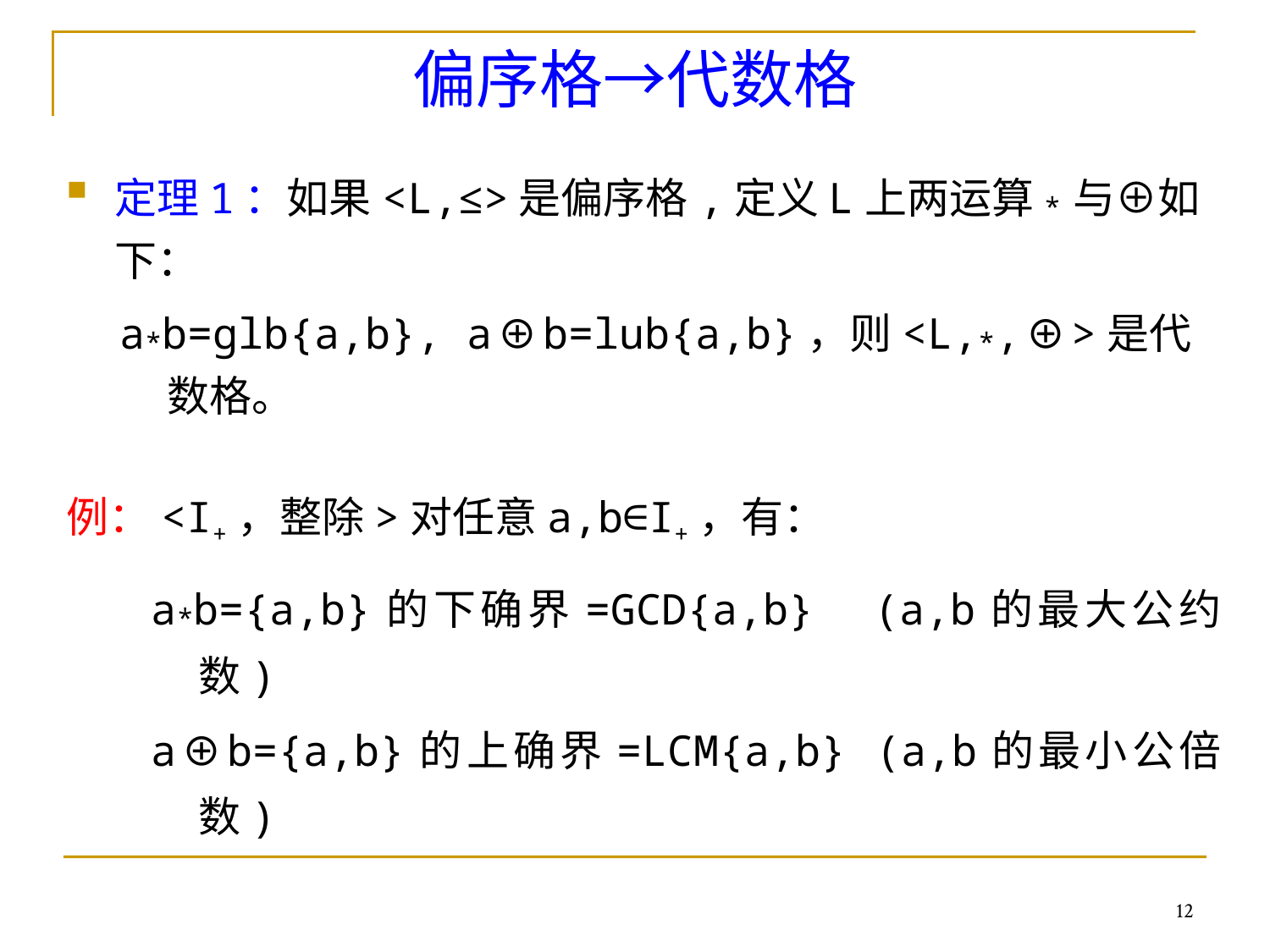

偏序格→代数格
定理1：如果<L,≤>是偏序格,定义L上两运算*与⊕如下：
a*b=glb{a,b}, a⊕b=lub{a,b}，则<L,*,⊕>是代数格。
例：<I+，整除>对任意a,b∈I+，有：
a*b={a,b}的下确界=GCD{a,b}  (a,b的最大公约数)
a⊕b={a,b}的上确界=LCM{a,b} (a,b的最小公倍数)

12